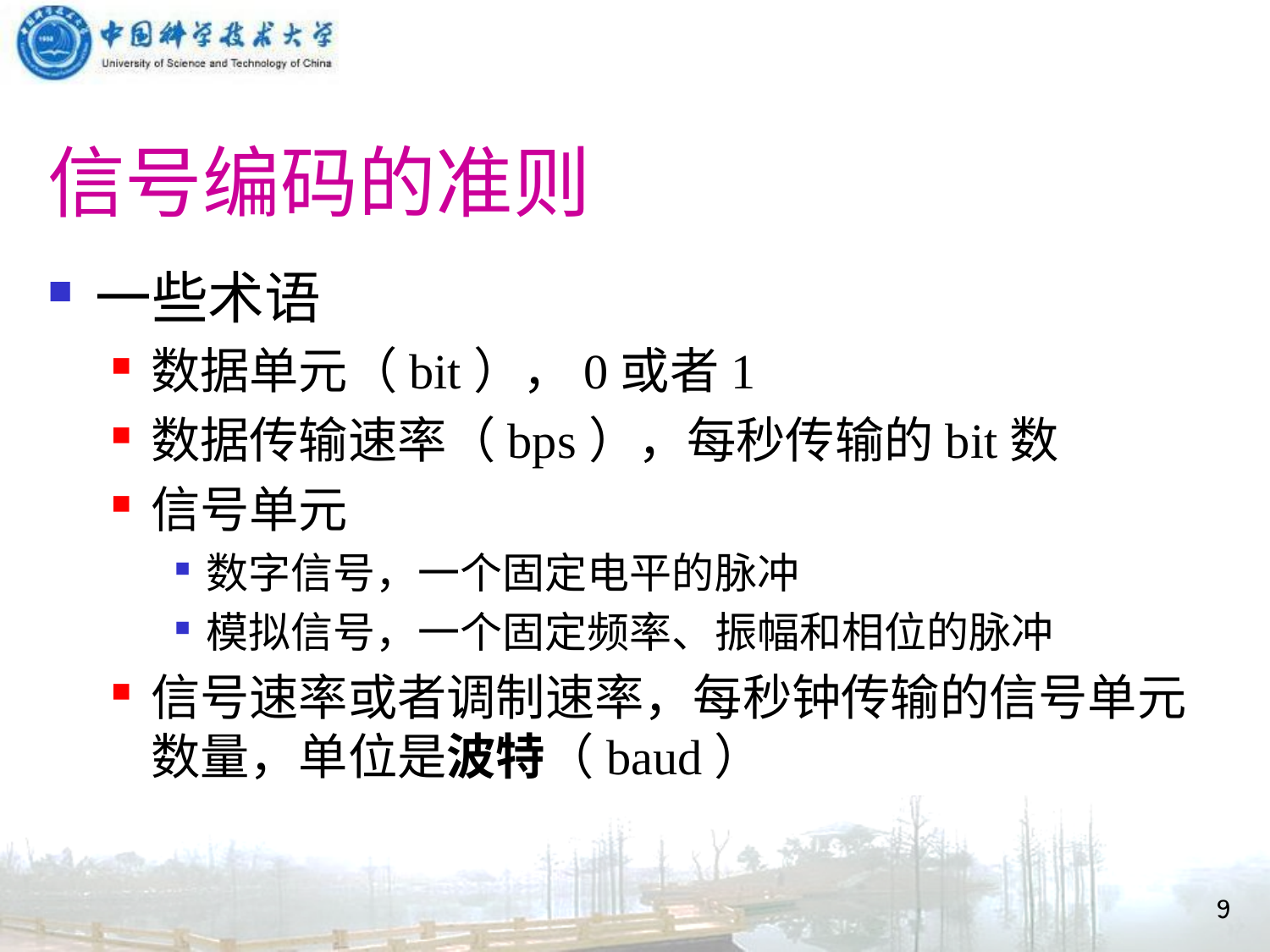

# 信号编码的准则
一些术语
数据单元（bit），0或者1
数据传输速率（bps），每秒传输的bit数
信号单元
数字信号，一个固定电平的脉冲
模拟信号，一个固定频率、振幅和相位的脉冲
信号速率或者调制速率，每秒钟传输的信号单元数量，单位是波特（baud）
9